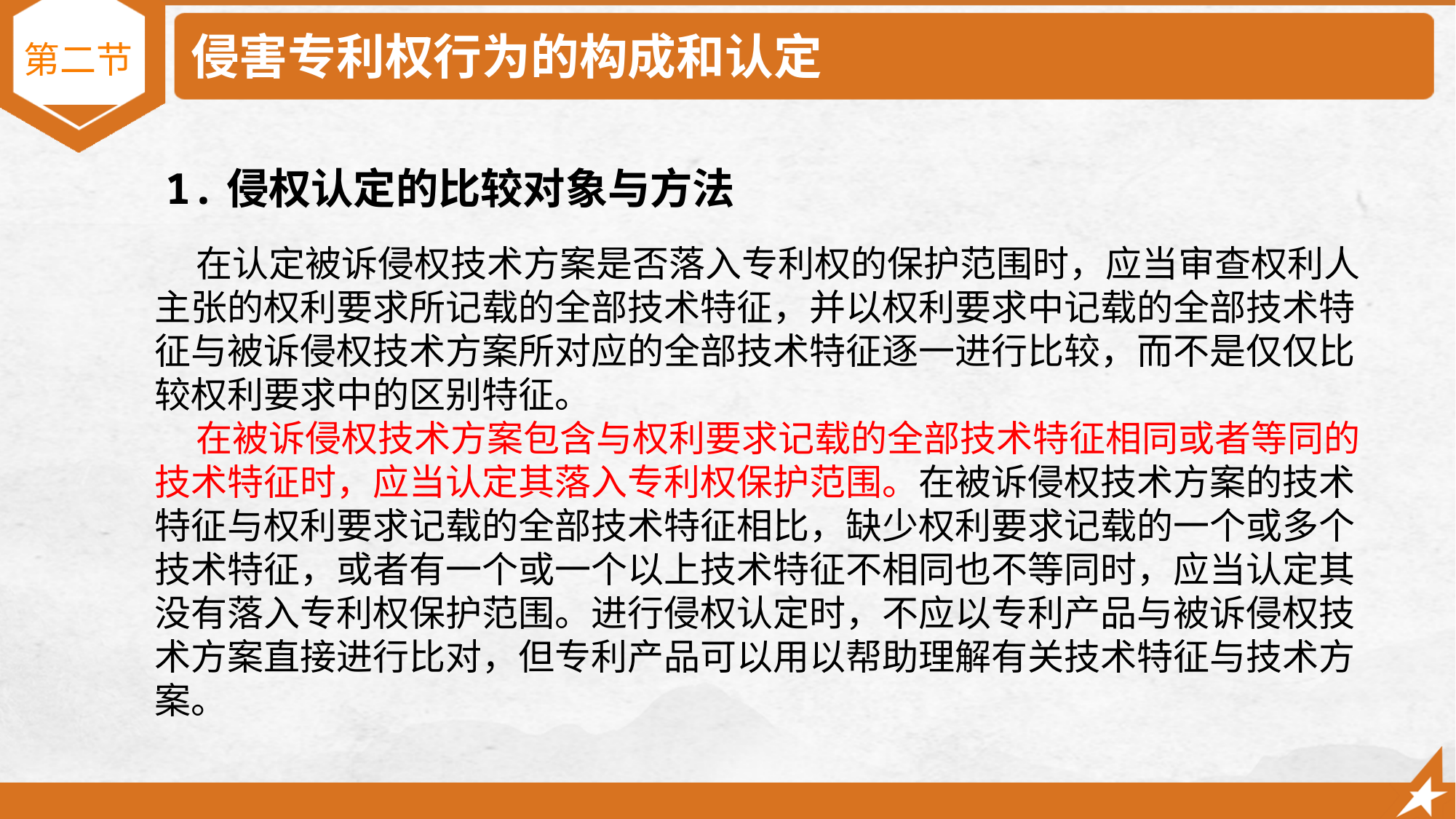

侵害专利权行为的构成和认定
第二节
1.侵权认定的比较对象与方法
    在认定被诉侵权技术方案是否落入专利权的保护范围时，应当审查权利人主张的权利要求所记载的全部技术特征，并以权利要求中记载的全部技术特征与被诉侵权技术方案所对应的全部技术特征逐一进行比较，而不是仅仅比较权利要求中的区别特征。
    在被诉侵权技术方案包含与权利要求记载的全部技术特征相同或者等同的技术特征时，应当认定其落入专利权保护范围。在被诉侵权技术方案的技术特征与权利要求记载的全部技术特征相比，缺少权利要求记载的一个或多个技术特征，或者有一个或一个以上技术特征不相同也不等同时，应当认定其没有落入专利权保护范围。进行侵权认定时，不应以专利产品与被诉侵权技术方案直接进行比对，但专利产品可以用以帮助理解有关技术特征与技术方案。